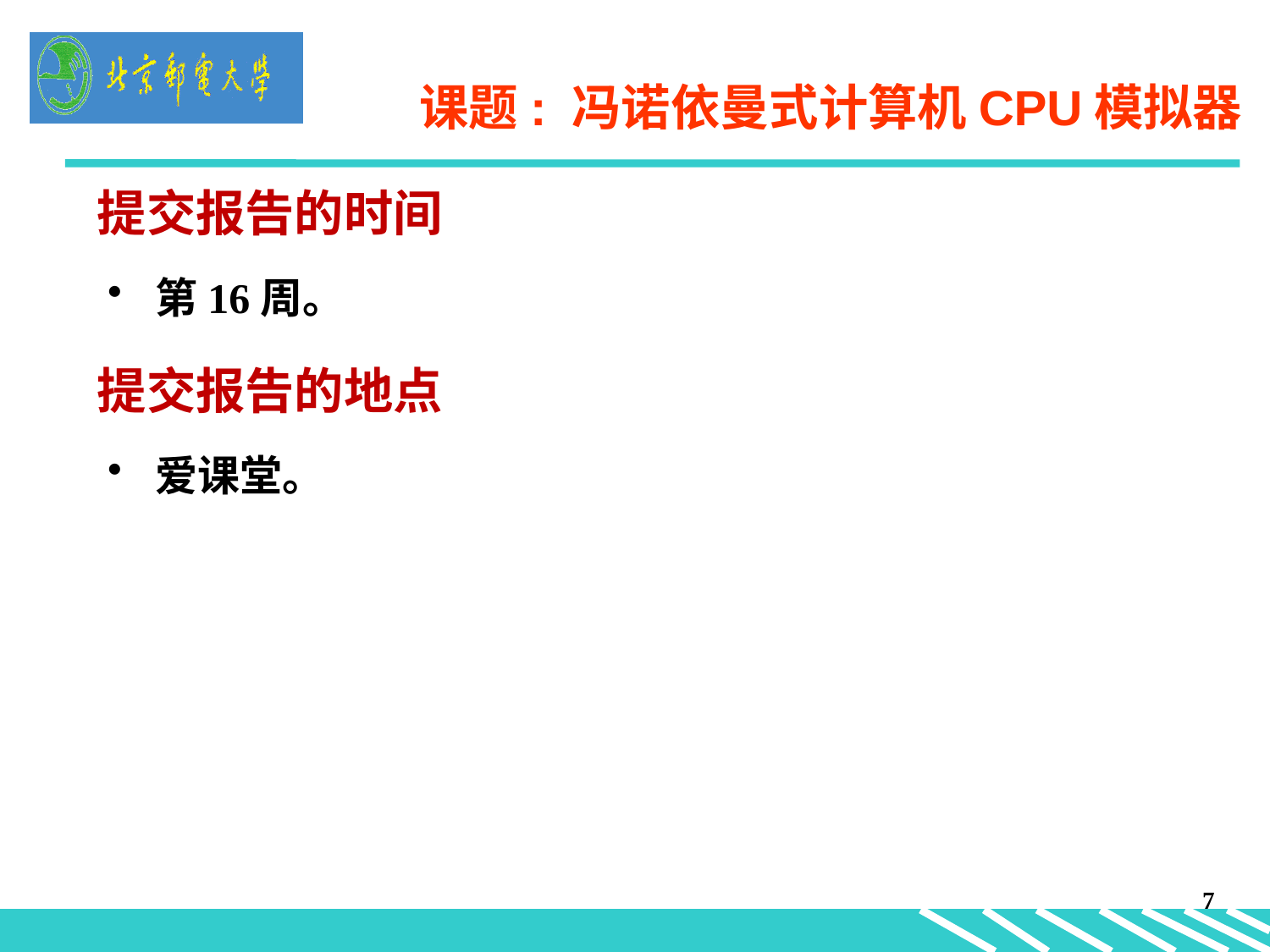

# 课题: 冯诺依曼式计算机CPU模拟器
提交报告的时间
第16周。
提交报告的地点
爱课堂。
7